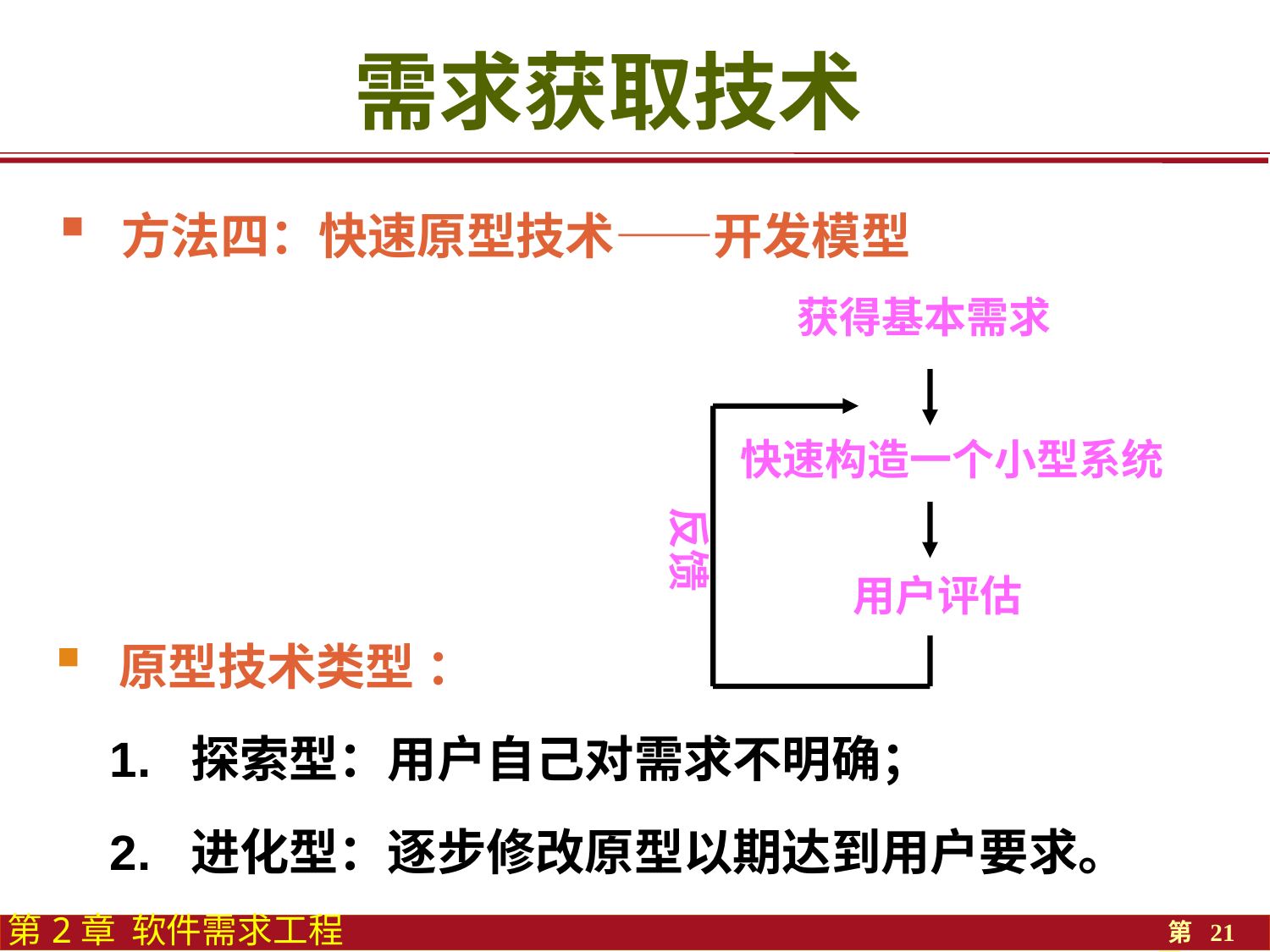

需求获取技术
  方法四：快速原型技术——开发模型
       获得基本需求

快速构造一个小型系统

反馈

用户评估

  原型技术类型 ：
    1.  探索型：用户自己对需求不明确；
    2.  进化型：逐步修改原型以期达到用户要求。